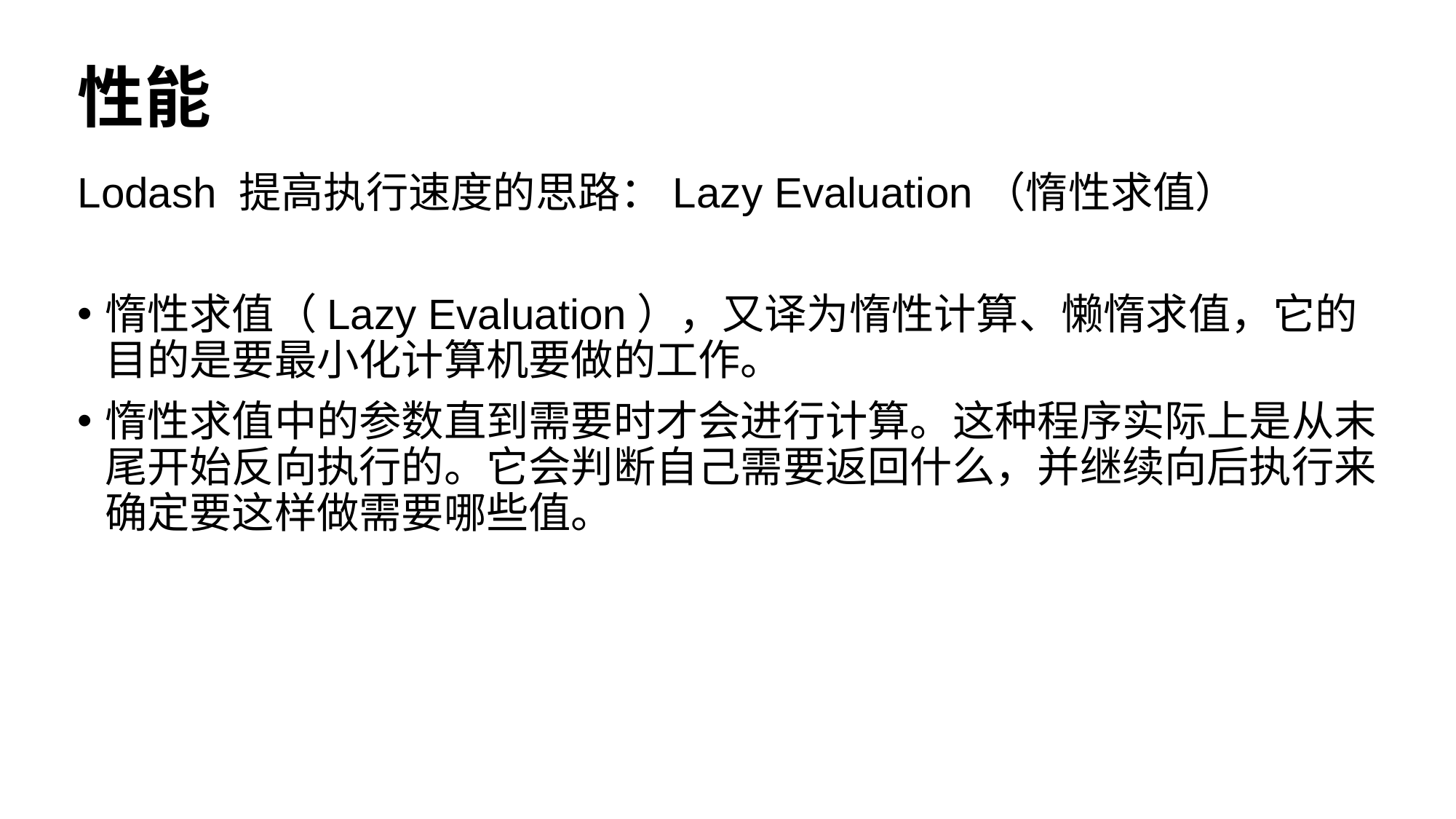

# 性能
Lodash 提高执行速度的思路：Lazy Evaluation（惰性求值）

惰性求值（Lazy Evaluation），又译为惰性计算、懒惰求值，它的目的是要最小化计算机要做的工作。
惰性求值中的参数直到需要时才会进行计算。这种程序实际上是从末尾开始反向执行的。它会判断自己需要返回什么，并继续向后执行来确定要这样做需要哪些值。